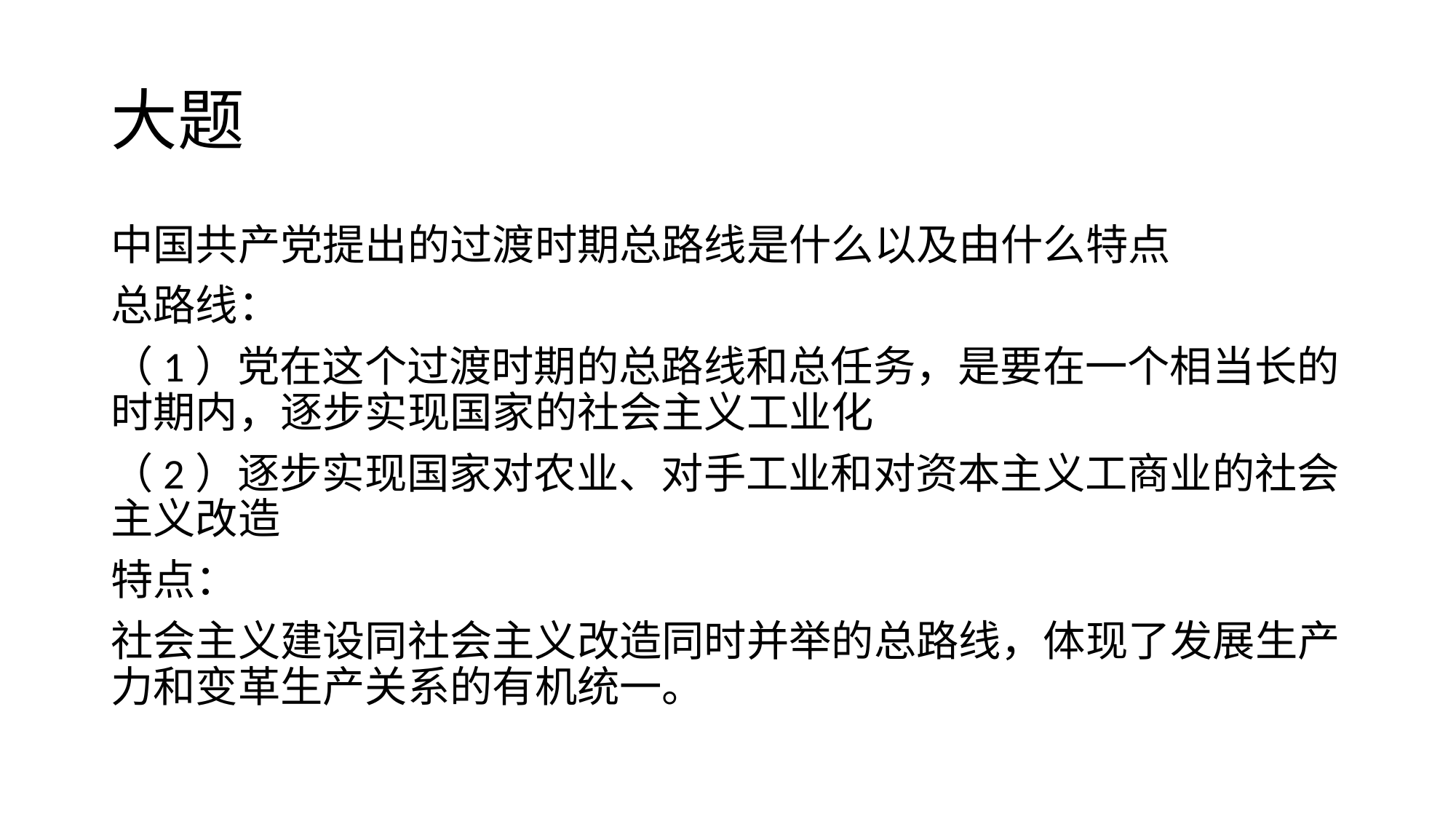

# 大题
中国共产党提出的过渡时期总路线是什么以及由什么特点
总路线：
（1）党在这个过渡时期的总路线和总任务，是要在一个相当长的时期内，逐步实现国家的社会主义工业化
（2）逐步实现国家对农业、对手工业和对资本主义工商业的社会主义改造
特点：
社会主义建设同社会主义改造同时并举的总路线，体现了发展生产力和变革生产关系的有机统一。